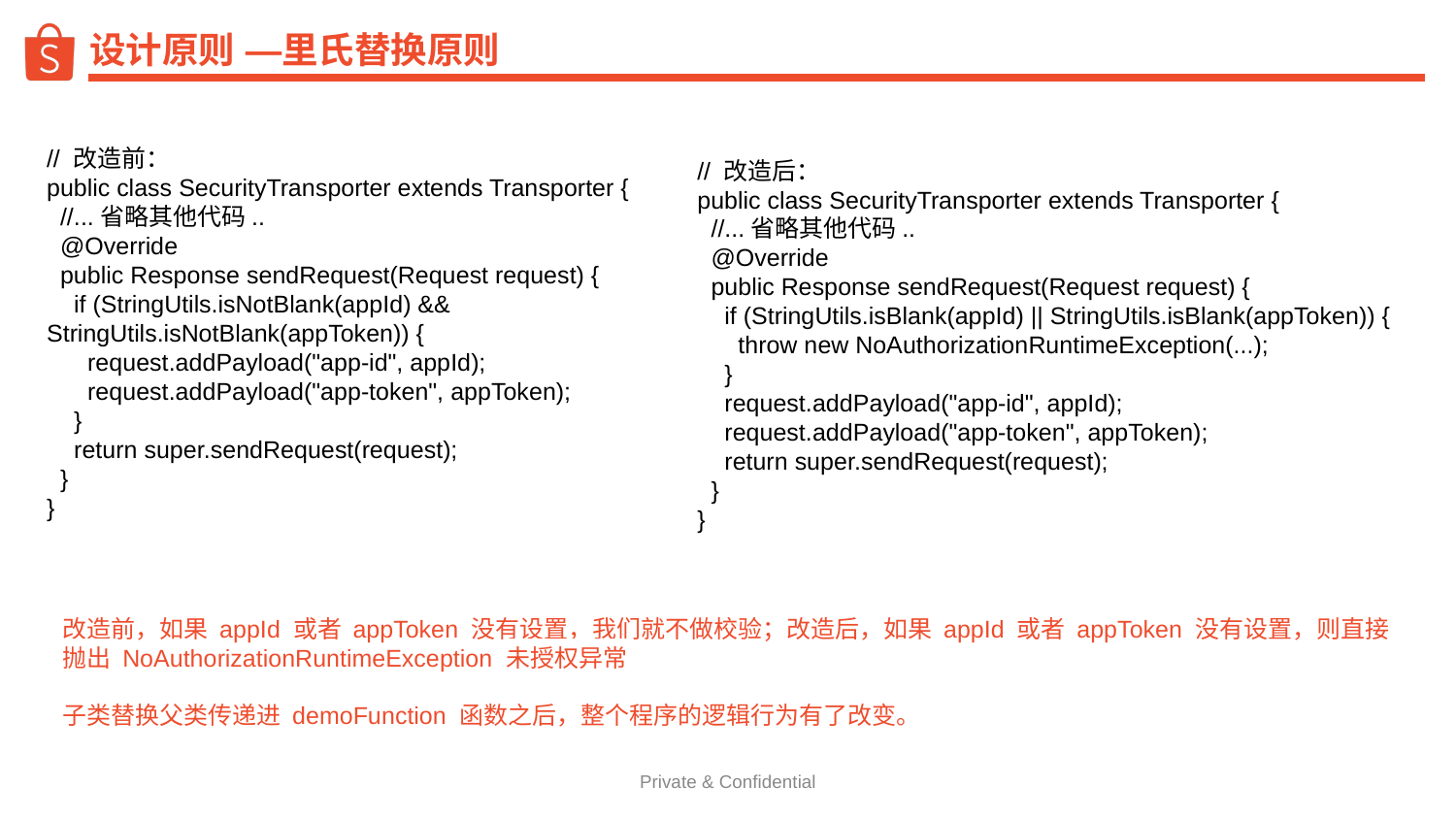

# 设计原则 —里氏替换原则
// 改造前：
public class SecurityTransporter extends Transporter {
  //...省略其他代码..
  @Override
  public Response sendRequest(Request request) {
    if (StringUtils.isNotBlank(appId) && StringUtils.isNotBlank(appToken)) {
      request.addPayload("app-id", appId);
      request.addPayload("app-token", appToken);
    }
    return super.sendRequest(request);
  }
}
// 改造后：
public class SecurityTransporter extends Transporter {
  //...省略其他代码..
  @Override
  public Response sendRequest(Request request) {
    if (StringUtils.isBlank(appId) || StringUtils.isBlank(appToken)) {
      throw new NoAuthorizationRuntimeException(...);
    }
    request.addPayload("app-id", appId);
    request.addPayload("app-token", appToken);
    return super.sendRequest(request);
  }
}
改造前，如果 appId 或者 appToken 没有设置，我们就不做校验；改造后，如果 appId 或者 appToken 没有设置，则直接抛出 NoAuthorizationRuntimeException 未授权异常

子类替换父类传递进 demoFunction 函数之后，整个程序的逻辑行为有了改变。